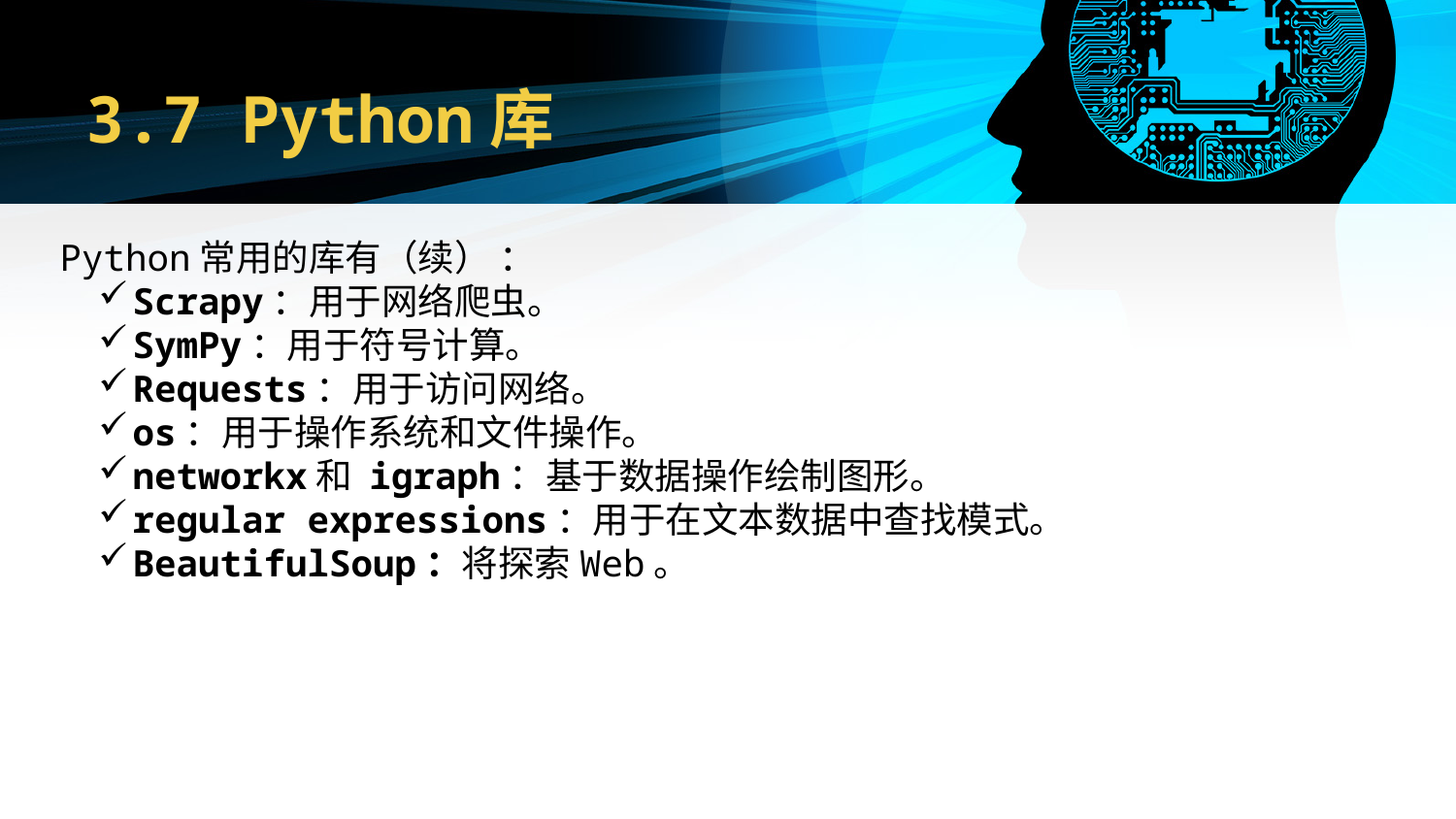

# 3.7 Python库
Python常用的库有（续） ：
Scrapy：用于网络爬虫。
SymPy：用于符号计算。
Requests：用于访问网络。
os：用于操作系统和文件操作。
networkx和 igraph：基于数据操作绘制图形。
regular expressions：用于在文本数据中查找模式。
BeautifulSoup：将探索Web。